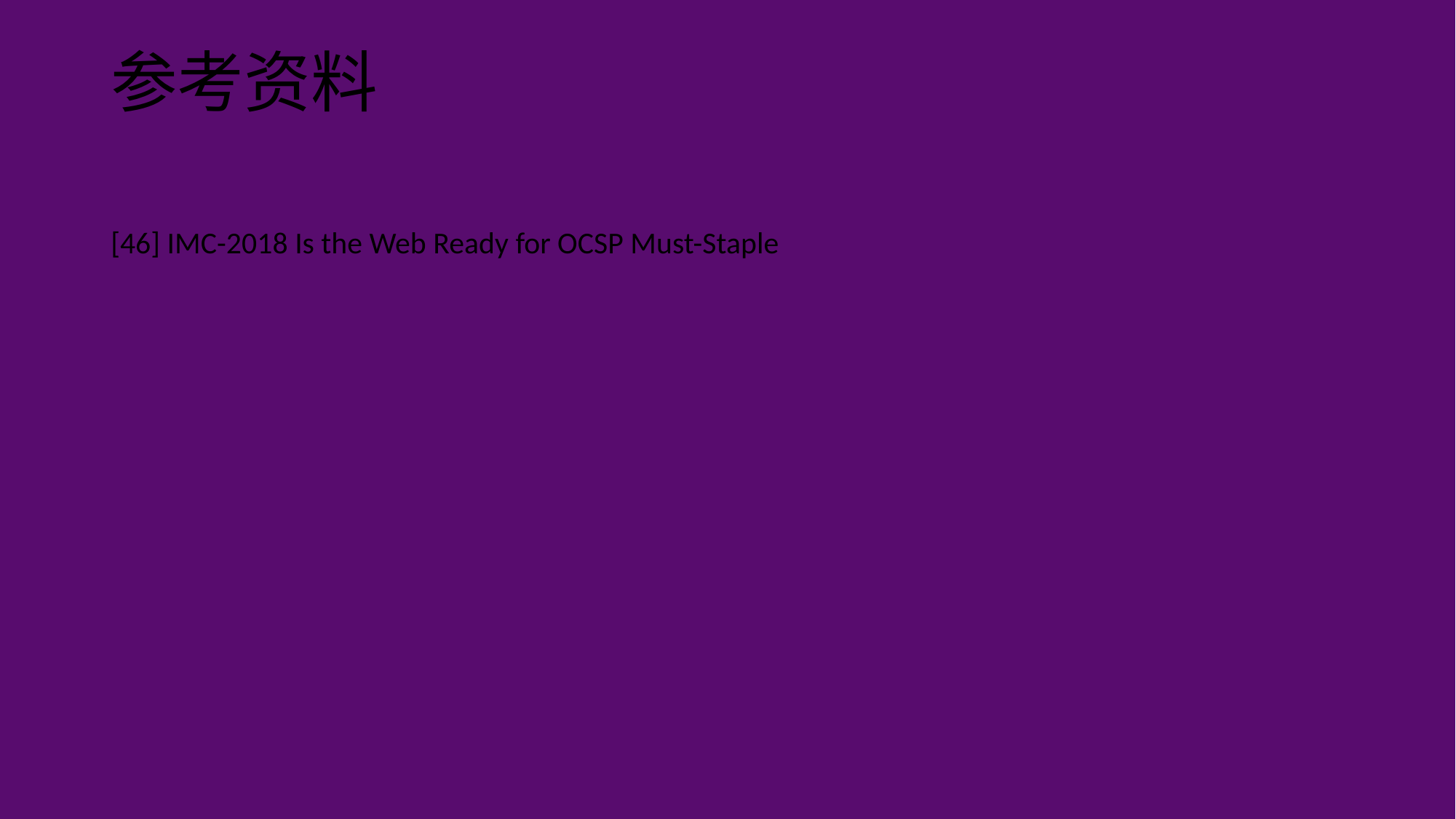

# 参考资料
[46] IMC-2018 Is the Web Ready for OCSP Must-Staple